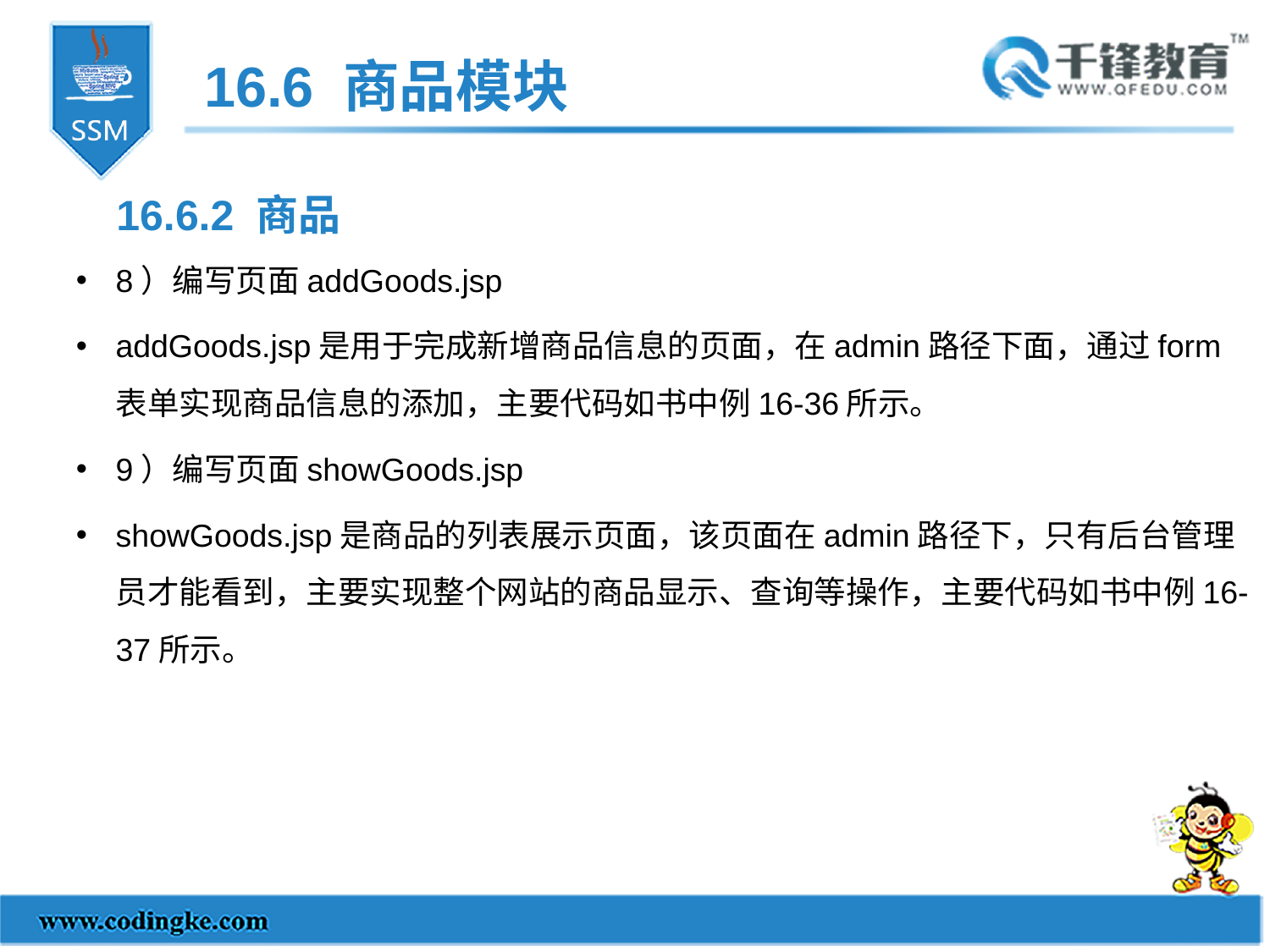

16.6 商品模块
16.6.2 商品
8）编写页面addGoods.jsp
addGoods.jsp是用于完成新增商品信息的页面，在admin路径下面，通过form表单实现商品信息的添加，主要代码如书中例16-36所示。
9）编写页面showGoods.jsp
showGoods.jsp是商品的列表展示页面，该页面在admin路径下，只有后台管理员才能看到，主要实现整个网站的商品显示、查询等操作，主要代码如书中例16-37所示。